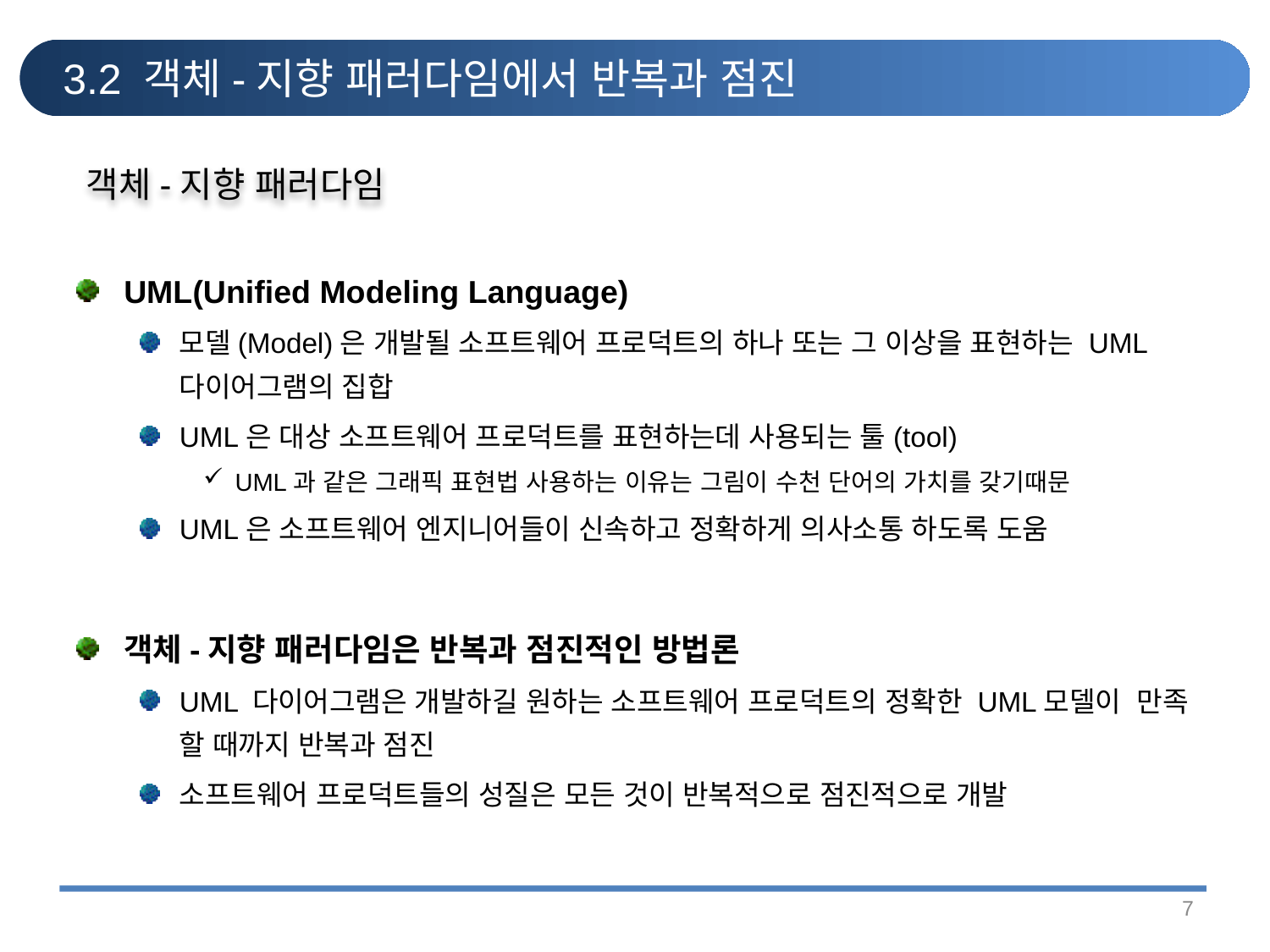

# 3.2 객체-지향 패러다임에서 반복과 점진
객체-지향 패러다임
UML(Unified Modeling Language)
모델(Model)은 개발될 소프트웨어 프로덕트의 하나 또는 그 이상을 표현하는 UML 다이어그램의 집합
UML은 대상 소프트웨어 프로덕트를 표현하는데 사용되는 툴(tool)
UML과 같은 그래픽 표현법 사용하는 이유는 그림이 수천 단어의 가치를 갖기때문
UML은 소프트웨어 엔지니어들이 신속하고 정확하게 의사소통 하도록 도움

객체-지향 패러다임은 반복과 점진적인 방법론
UML 다이어그램은 개발하길 원하는 소프트웨어 프로덕트의 정확한 UML모델이  만족 할 때까지 반복과 점진
소프트웨어 프로덕트들의 성질은 모든 것이 반복적으로 점진적으로 개발

7